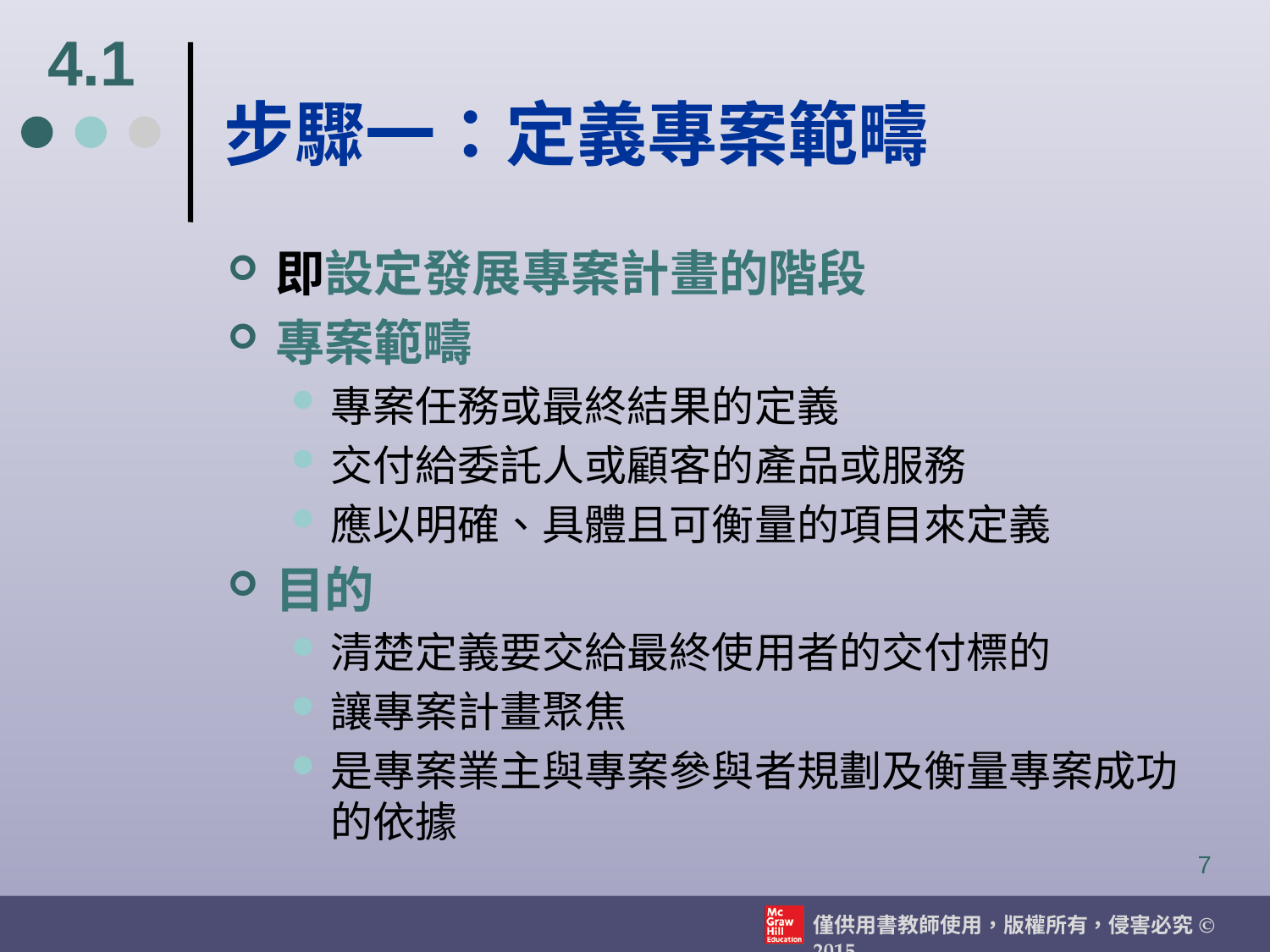

4.1
# 步驟一：定義專案範疇
即設定發展專案計畫的階段
專案範疇
專案任務或最終結果的定義
交付給委託人或顧客的產品或服務
應以明確、具體且可衡量的項目來定義
目的
清楚定義要交給最終使用者的交付標的
讓專案計畫聚焦
是專案業主與專案參與者規劃及衡量專案成功的依據
7